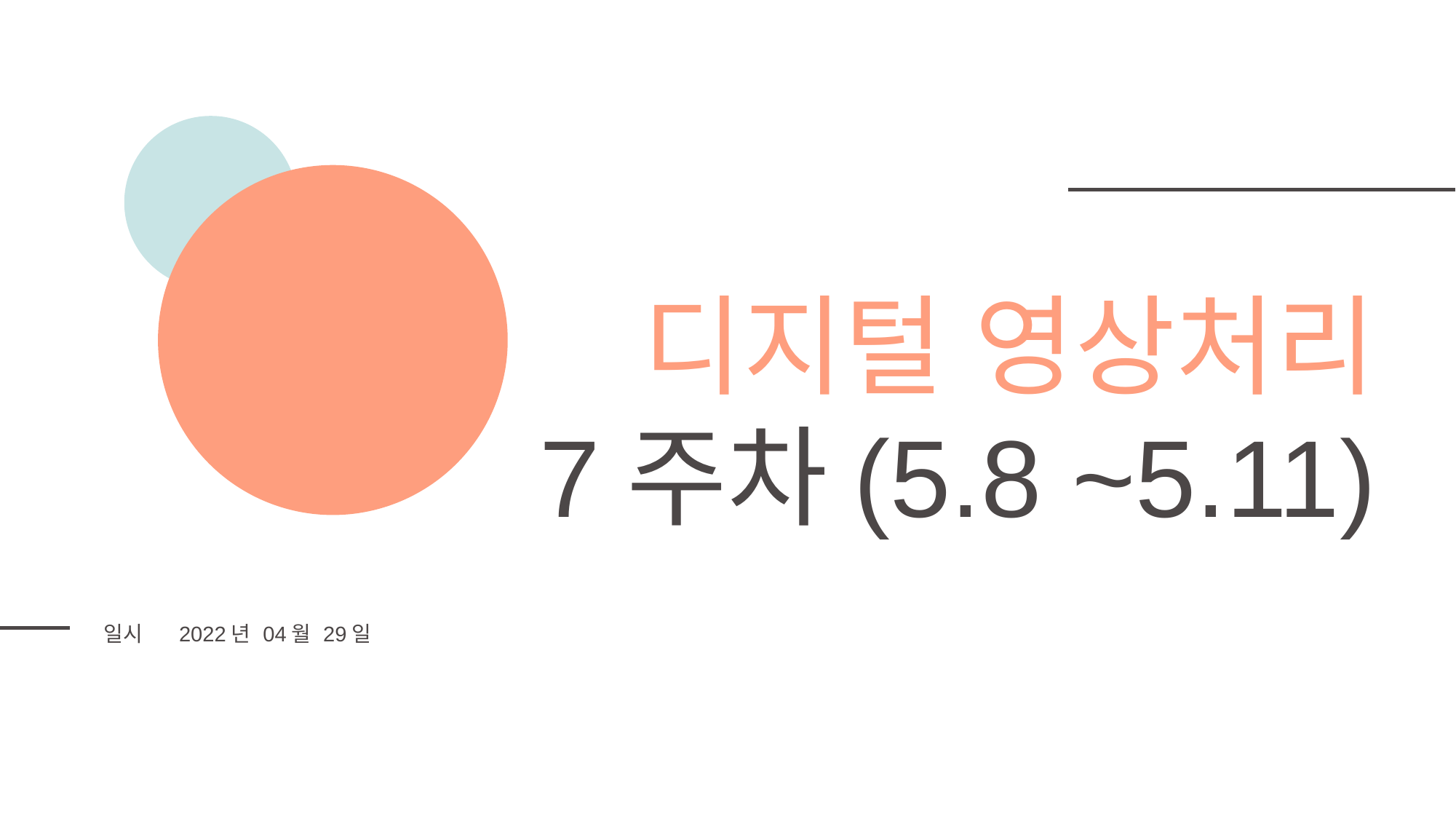

디지털 영상처리
7주차(5.8 ~5.11)
| 일시 | 2022년 04월 29일 |
| --- | --- |